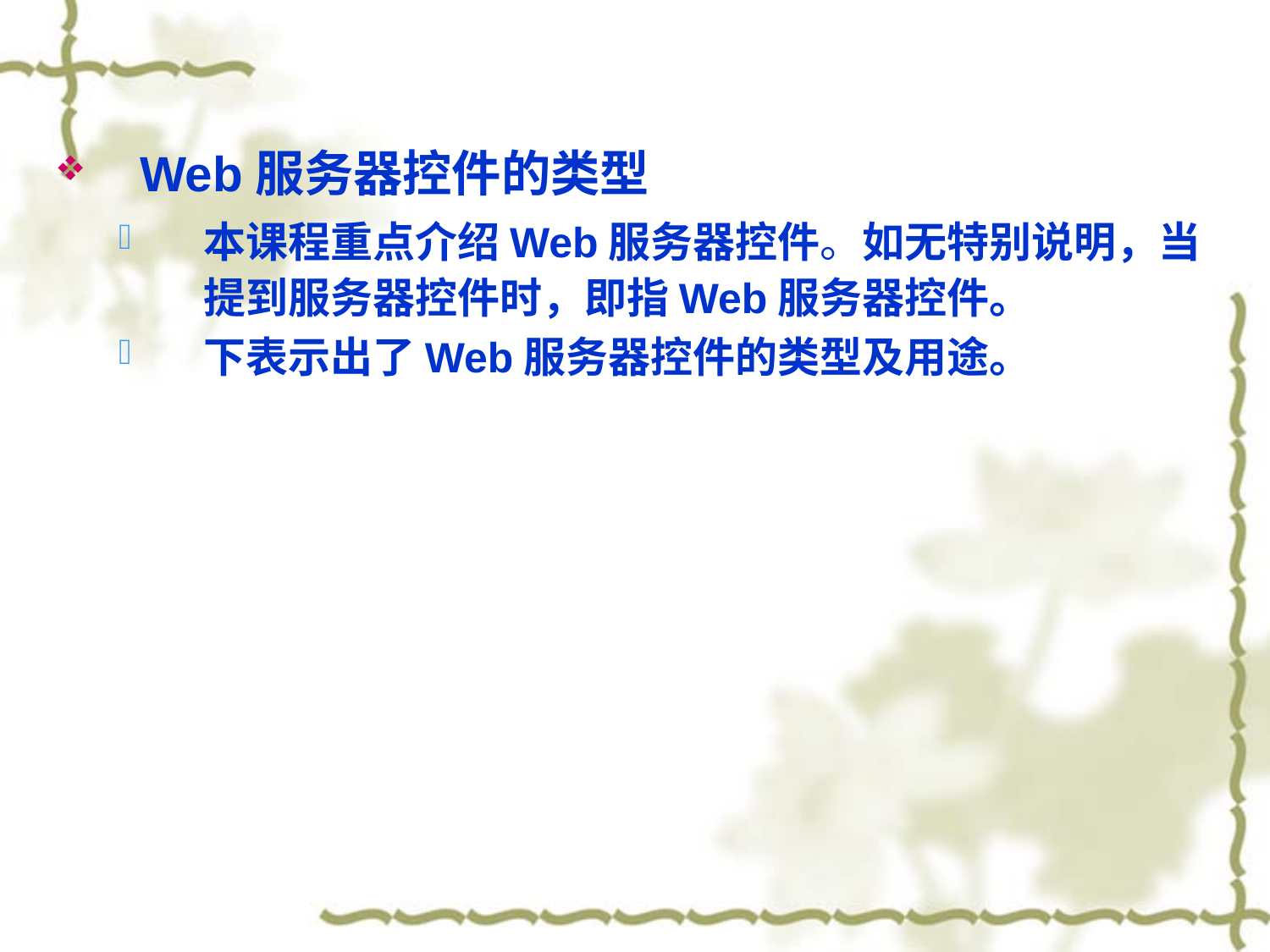

Web服务器控件的类型
本课程重点介绍Web服务器控件。如无特别说明，当提到服务器控件时，即指Web服务器控件。
下表示出了Web服务器控件的类型及用途。